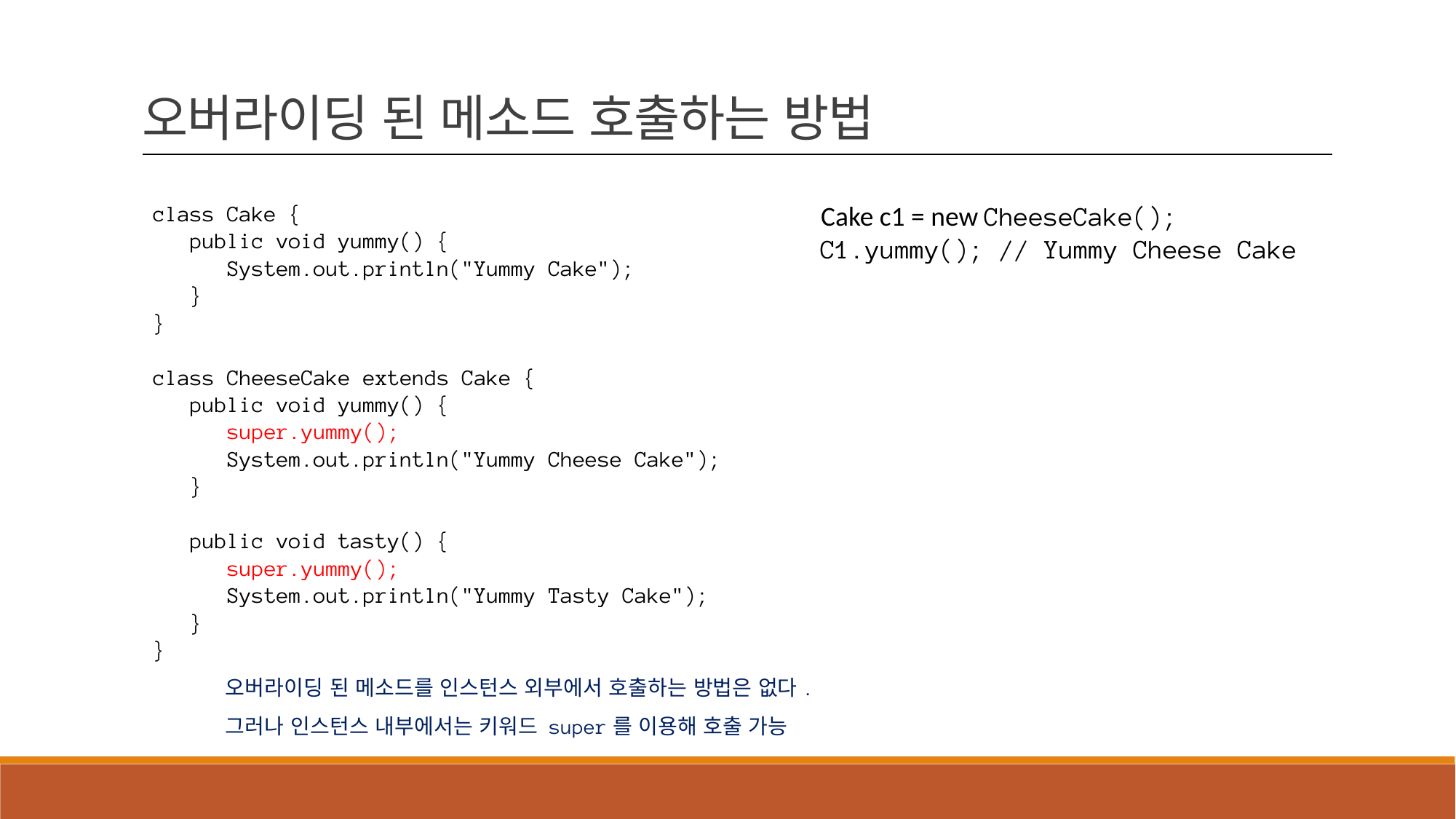

오버라이딩 된 메소드 호출하는 방법
class Cake {
   public void yummy() {
      System.out.println("Yummy Cake");
   }
}

class CheeseCake extends Cake {
   public void yummy() {
      super.yummy();
      System.out.println("Yummy Cheese Cake");
   }

   public void tasty() {
      super.yummy();
      System.out.println("Yummy Tasty Cake");
   }
}
Cake c1 = new CheeseCake();
C1.yummy(); // Yummy Cheese Cake
오버라이딩 된 메소드를 인스턴스 외부에서 호출하는 방법은 없다.
그러나 인스턴스 내부에서는 키워드 super를 이용해 호출 가능